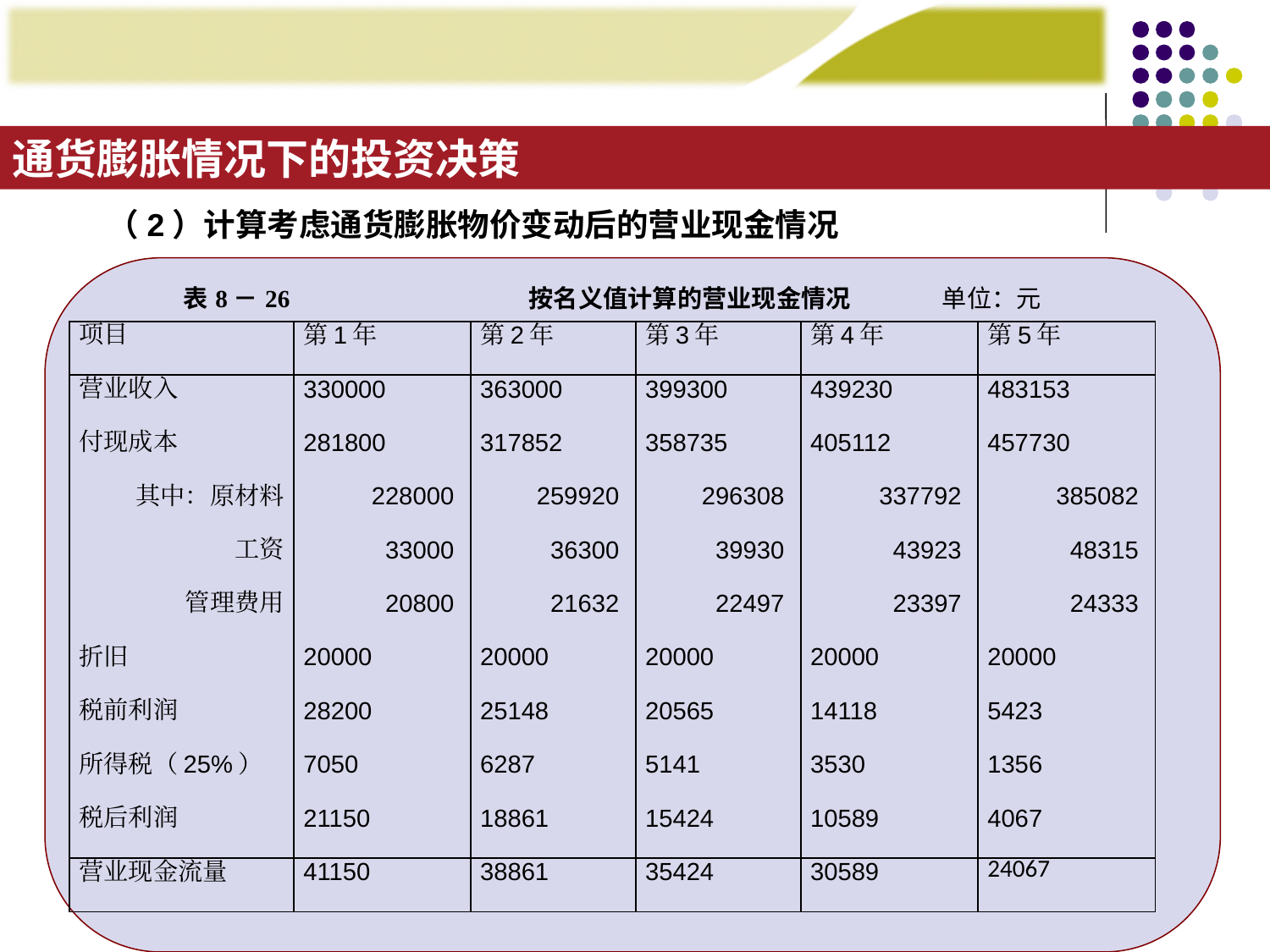

通货膨胀情况下的投资决策
（2）计算考虑通货膨胀物价变动后的营业现金情况

| 表8－26 按名义值计算的营业现金情况 单位：元 |  |  |  |  |  |
| --- | --- | --- | --- | --- | --- |
| 项目 | 第1年 | 第2年 | 第3年 | 第4年 | 第5年 |
| 营业收入 | 330000 | 363000 | 399300 | 439230 | 483153 |
| 付现成本 | 281800 | 317852 | 358735 | 405112 | 457730 |
| 其中：原材料 | 228000 | 259920 | 296308 | 337792 | 385082 |
| 工资 | 33000 | 36300 | 39930 | 43923 | 48315 |
| 管理费用 | 20800 | 21632 | 22497 | 23397 | 24333 |
| 折旧 | 20000 | 20000 | 20000 | 20000 | 20000 |
| 税前利润 | 28200 | 25148 | 20565 | 14118 | 5423 |
| 所得税（25%） | 7050 | 6287 | 5141 | 3530 | 1356 |
| 税后利润 | 21150 | 18861 | 15424 | 10589 | 4067 |
| 营业现金流量 | 41150 | 38861 | 35424 | 30589 | 24067 |